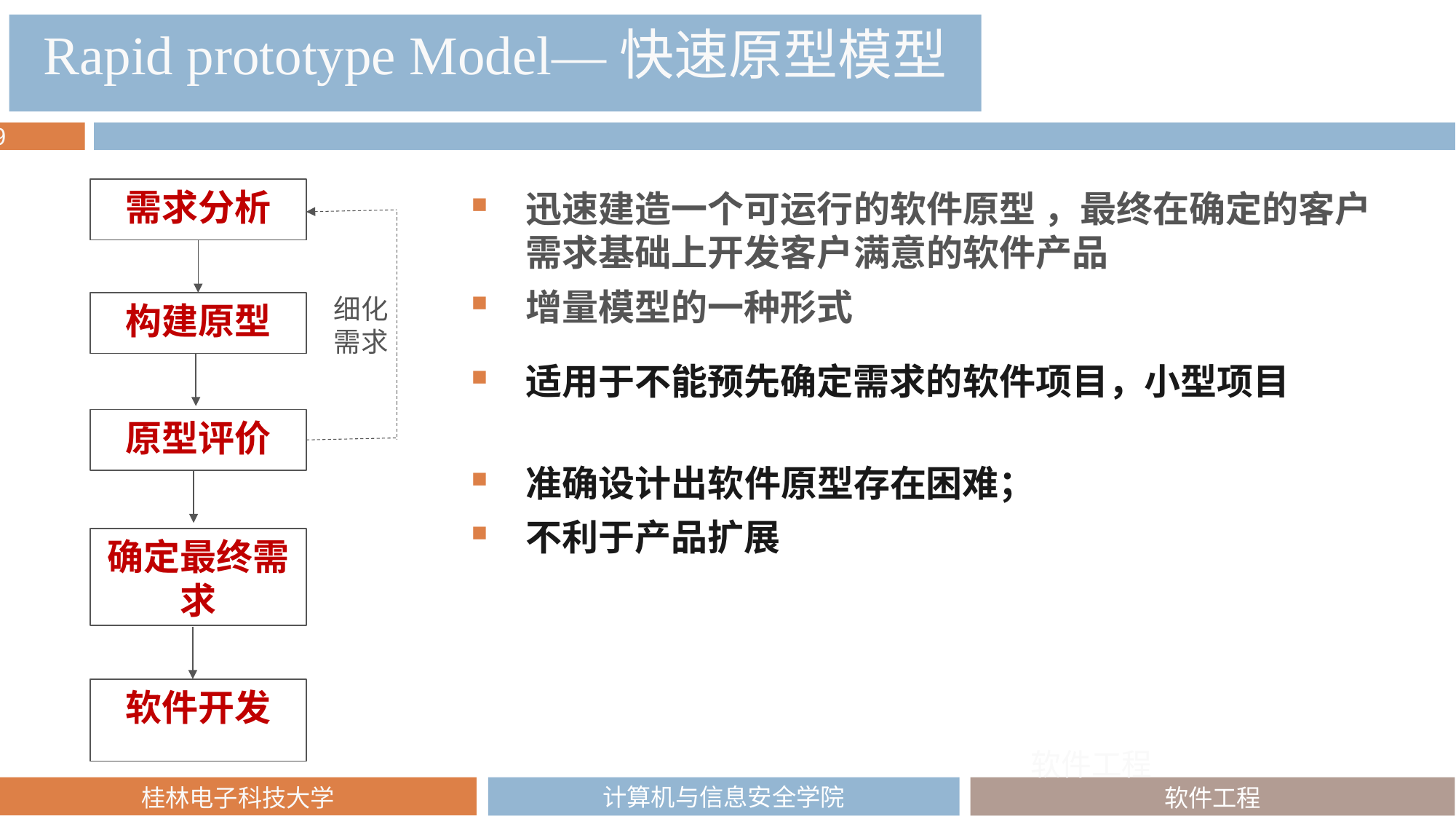

Rapid prototype Model—快速原型模型
需求分析
迅速建造一个可运行的软件原型 ，最终在确定的客户需求基础上开发客户满意的软件产品
增量模型的一种形式
细化需求
构建原型
适用于不能预先确定需求的软件项目，小型项目
原型评价
准确设计出软件原型存在困难；
不利于产品扩展
确定最终需求
软件开发
软件工程